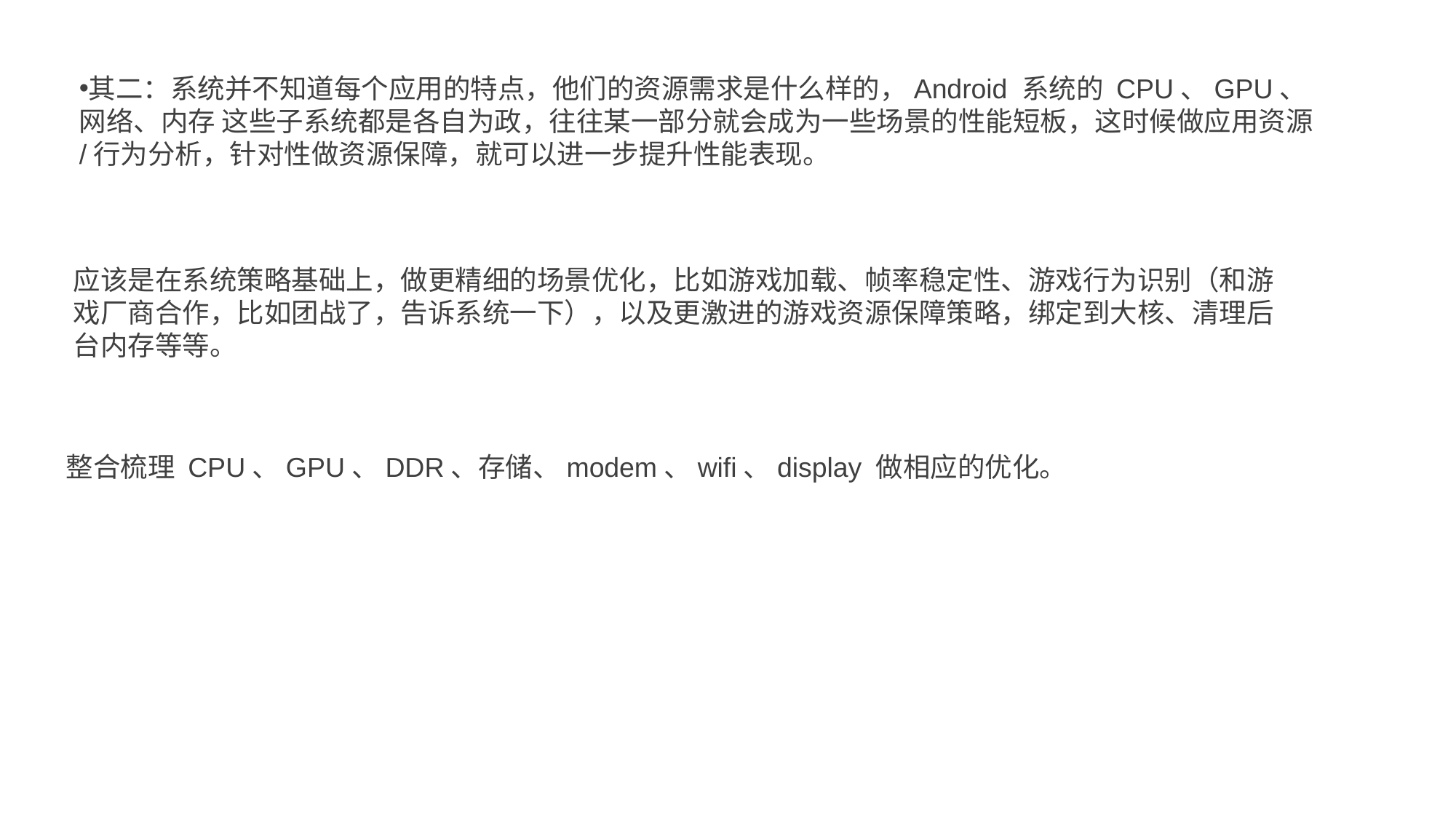

其二：系统并不知道每个应用的特点，他们的资源需求是什么样的，Android 系统的 CPU、GPU、网络、内存 这些子系统都是各自为政，往往某一部分就会成为一些场景的性能短板，这时候做应用资源/行为分析，针对性做资源保障，就可以进一步提升性能表现。
应该是在系统策略基础上，做更精细的场景优化，比如游戏加载、帧率稳定性、游戏行为识别（和游戏厂商合作，比如团战了，告诉系统一下），以及更激进的游戏资源保障策略，绑定到大核、清理后台内存等等。
整合梳理 CPU、GPU、DDR、存储、modem、wifi、display 做相应的优化。